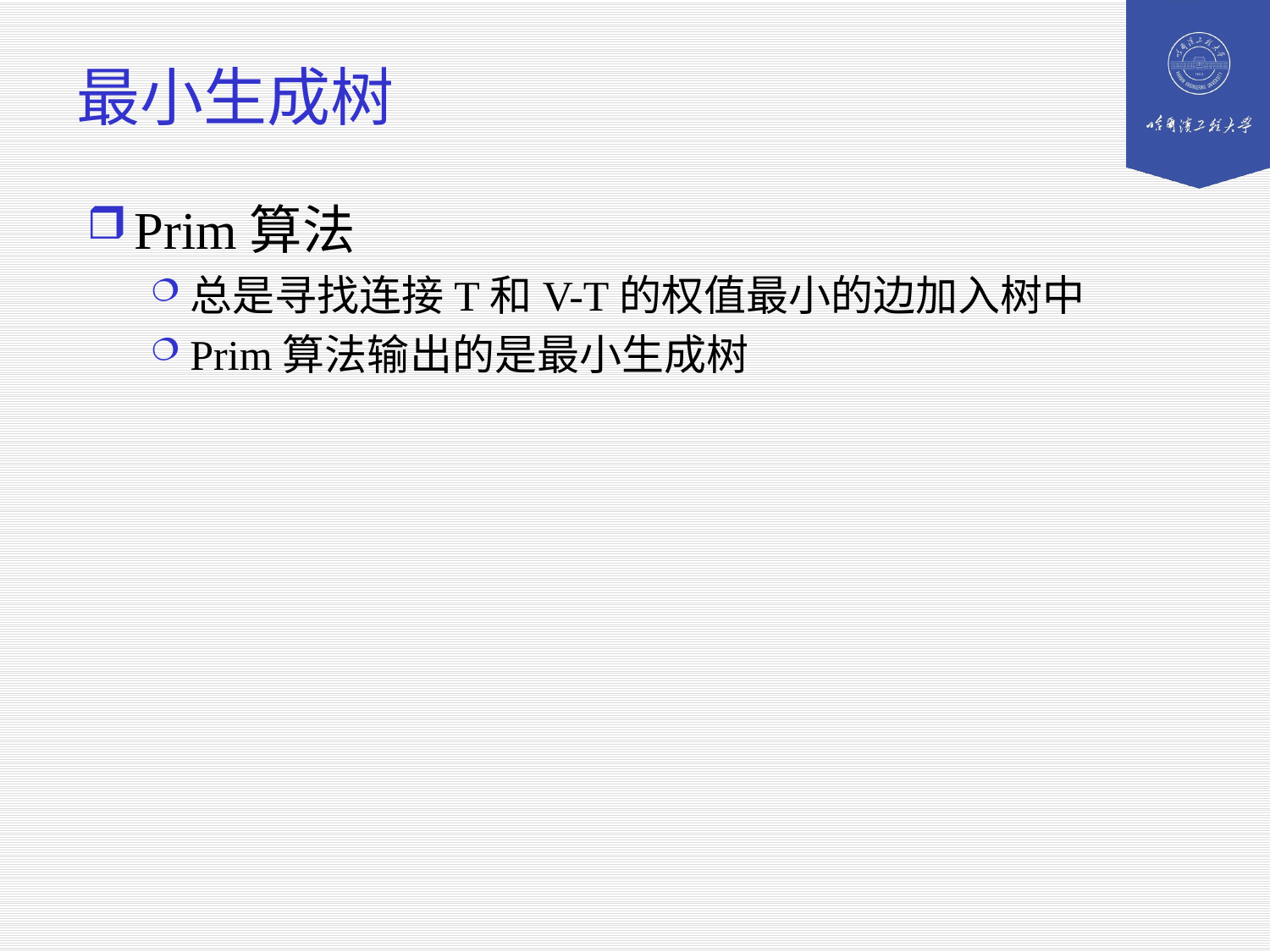

# 最小生成树
Prim算法
总是寻找连接T和V-T的权值最小的边加入树中
Prim算法输出的是最小生成树